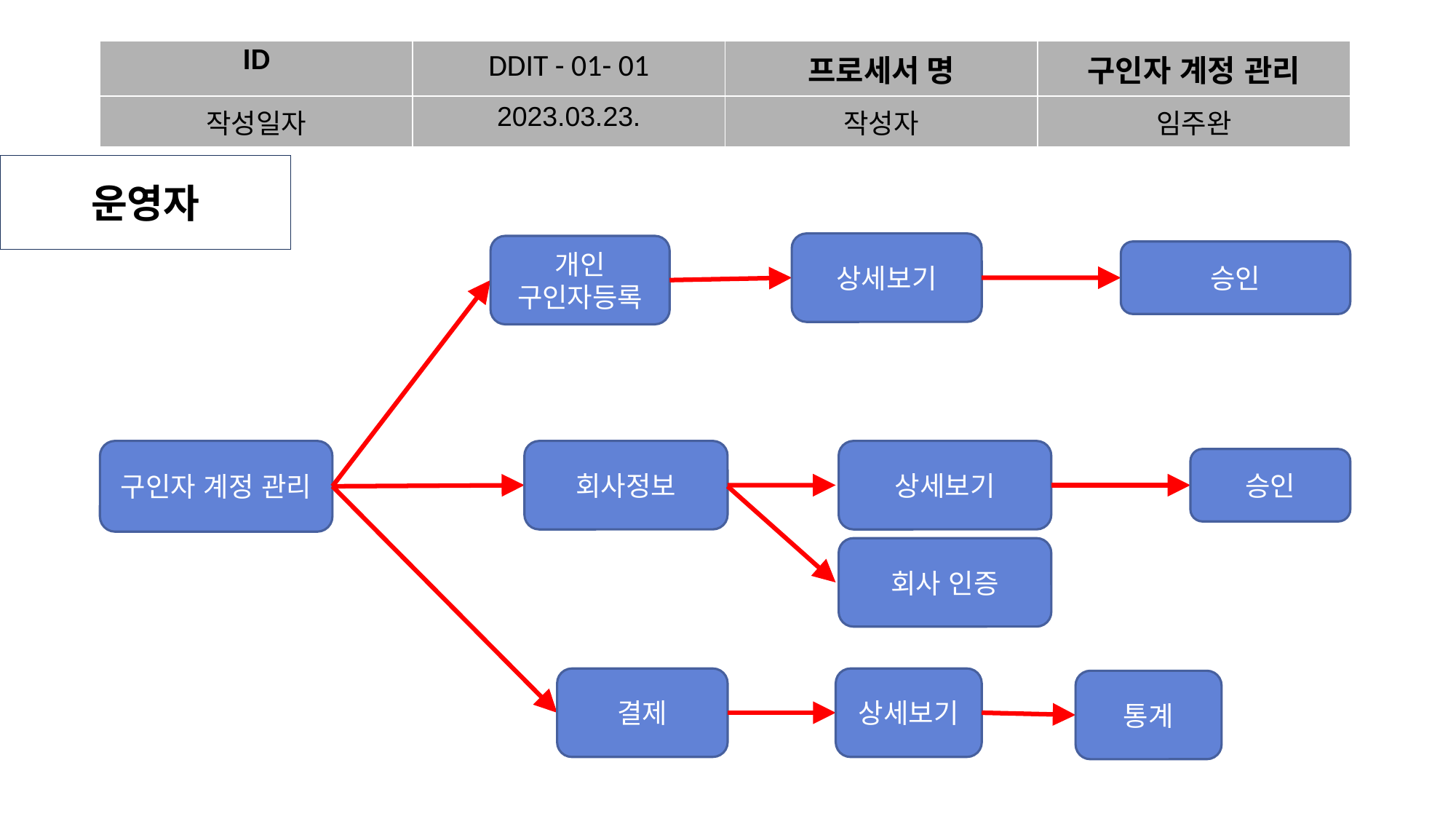

| ID | DDIT - 01- 01 | 프로세서 명 | 구인자 계정 관리 |
| --- | --- | --- | --- |
| 작성일자 | 2023.03.23. | 작성자 | 임주완 |
운영자
상세보기
개인 구인자등록
승인
상세보기
구인자 계정 관리
회사정보
승인
회사 인증
결제
상세보기
통계